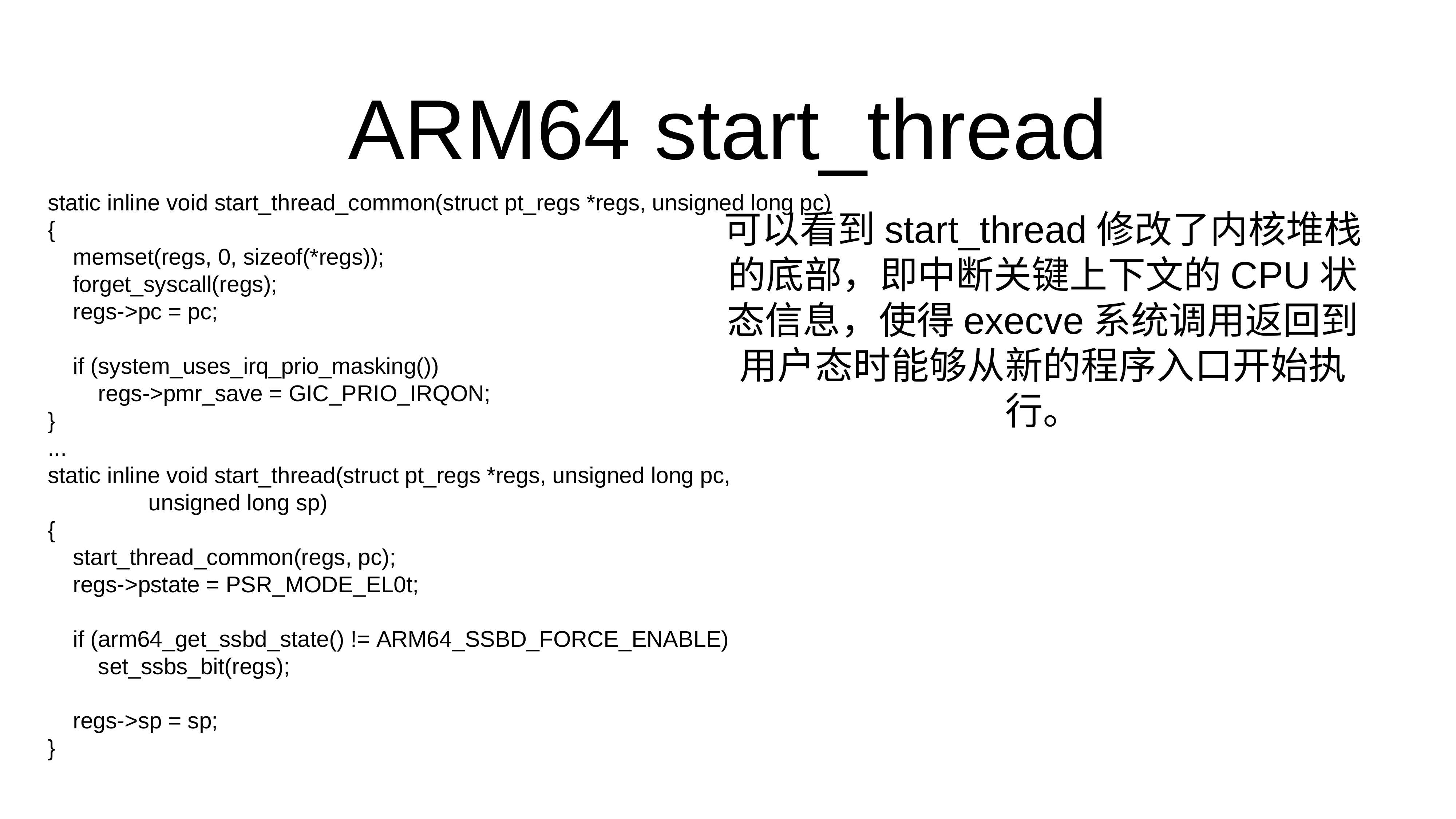

# ARM64 start_thread
static inline void start_thread_common(struct pt_regs *regs, unsigned long pc)
{
    memset(regs, 0, sizeof(*regs));
    forget_syscall(regs);
    regs->pc = pc;

    if (system_uses_irq_prio_masking())
        regs->pmr_save = GIC_PRIO_IRQON;
}
...
static inline void start_thread(struct pt_regs *regs, unsigned long pc,
                unsigned long sp)
{
    start_thread_common(regs, pc);
    regs->pstate = PSR_MODE_EL0t;

    if (arm64_get_ssbd_state() != ARM64_SSBD_FORCE_ENABLE)
        set_ssbs_bit(regs);

    regs->sp = sp;
}
可以看到start_thread修改了内核堆栈的底部，即中断关键上下文的CPU状态信息，使得execve系统调用返回到用户态时能够从新的程序入口开始执行。